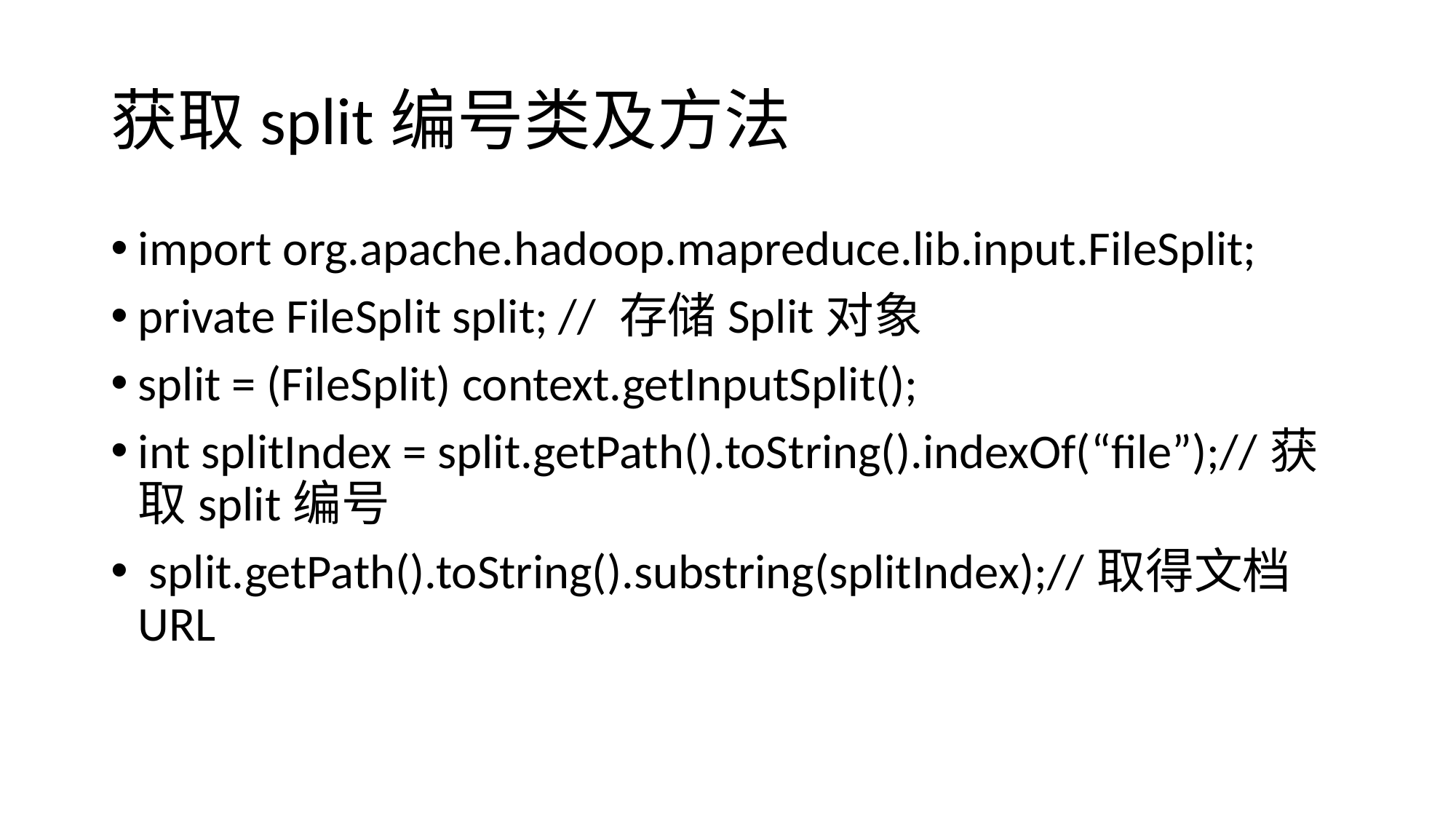

# 获取split编号类及方法
import org.apache.hadoop.mapreduce.lib.input.FileSplit;
private FileSplit split; // 存储Split对象
split = (FileSplit) context.getInputSplit();
int splitIndex = split.getPath().toString().indexOf(“file”);//获取split编号
 split.getPath().toString().substring(splitIndex);//取得文档URL